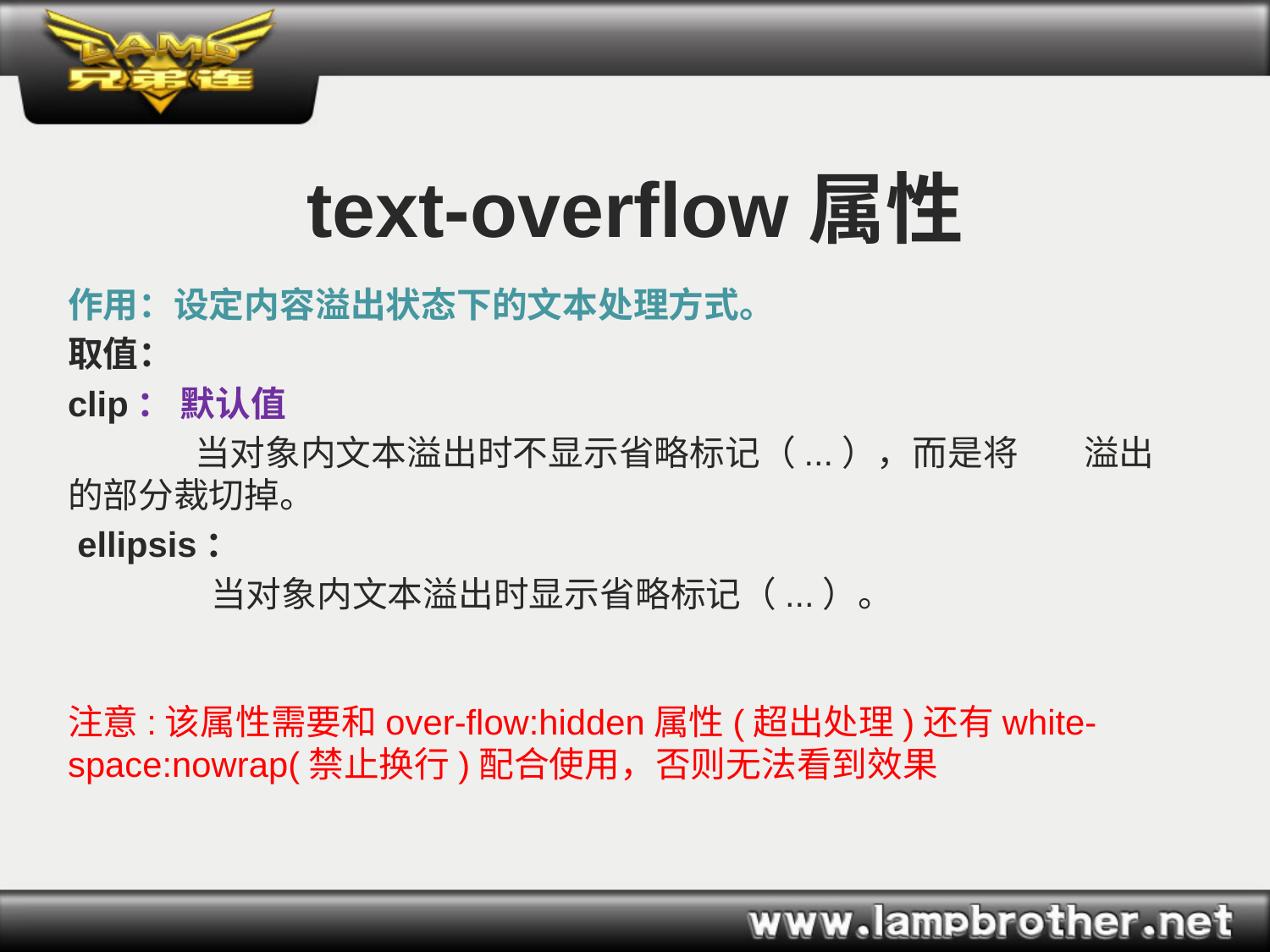

# text-overflow属性
作用：设定内容溢出状态下的文本处理方式。
取值：
clip： 默认值
	当对象内文本溢出时不显示省略标记（...），而是将	溢出的部分裁切掉。
 ellipsis：
	 当对象内文本溢出时显示省略标记（...）。

注意:该属性需要和over-flow:hidden属性(超出处理)还有white-space:nowrap(禁止换行)配合使用，否则无法看到效果